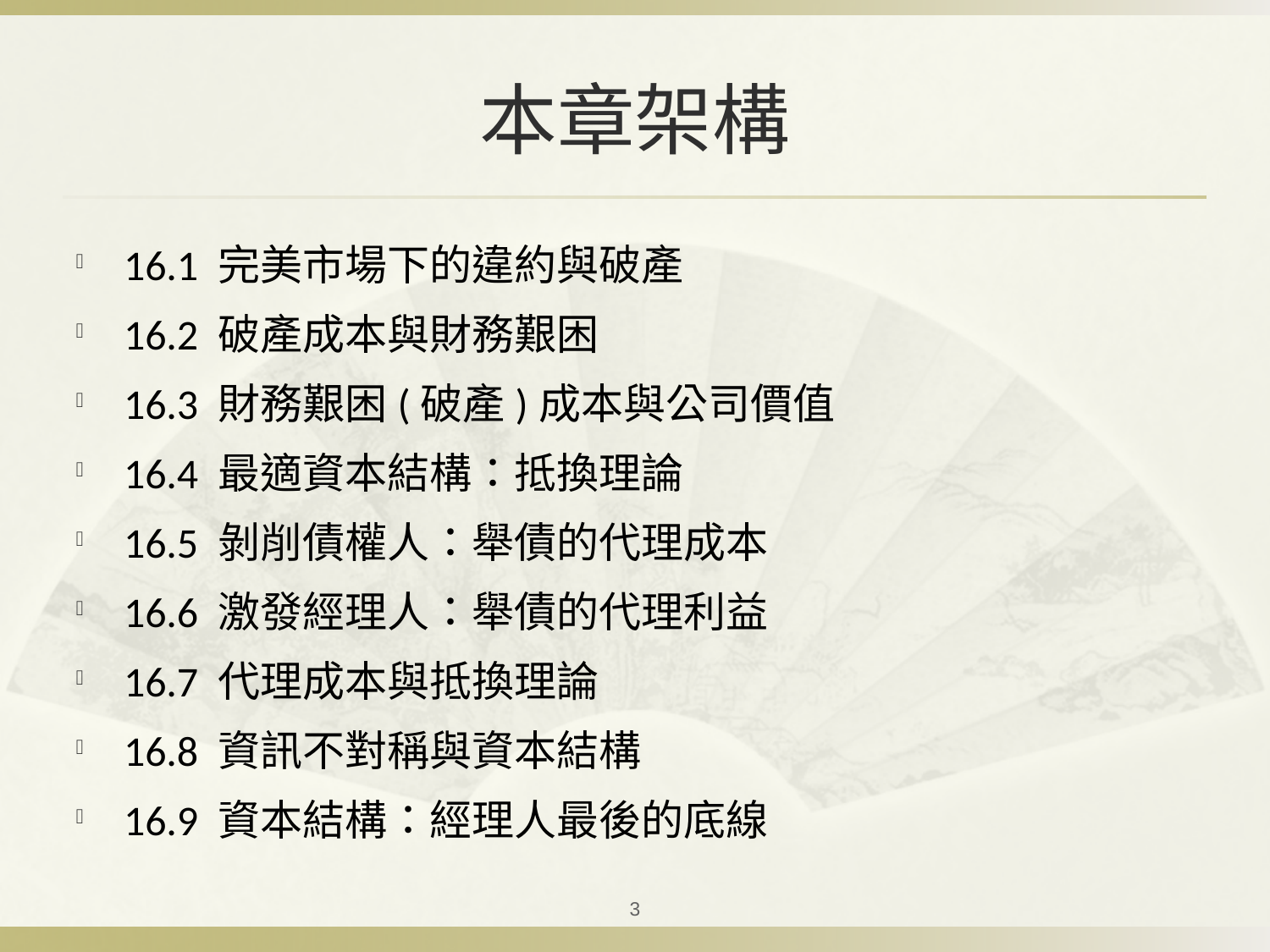

# 本章架構
16.1 完美市場下的違約與破產
16.2 破產成本與財務艱困
16.3 財務艱困(破產)成本與公司價值
16.4 最適資本結構：抵換理論
16.5 剝削債權人：舉債的代理成本
16.6 激發經理人：舉債的代理利益
16.7 代理成本與抵換理論
16.8 資訊不對稱與資本結構
16.9 資本結構：經理人最後的底線
3